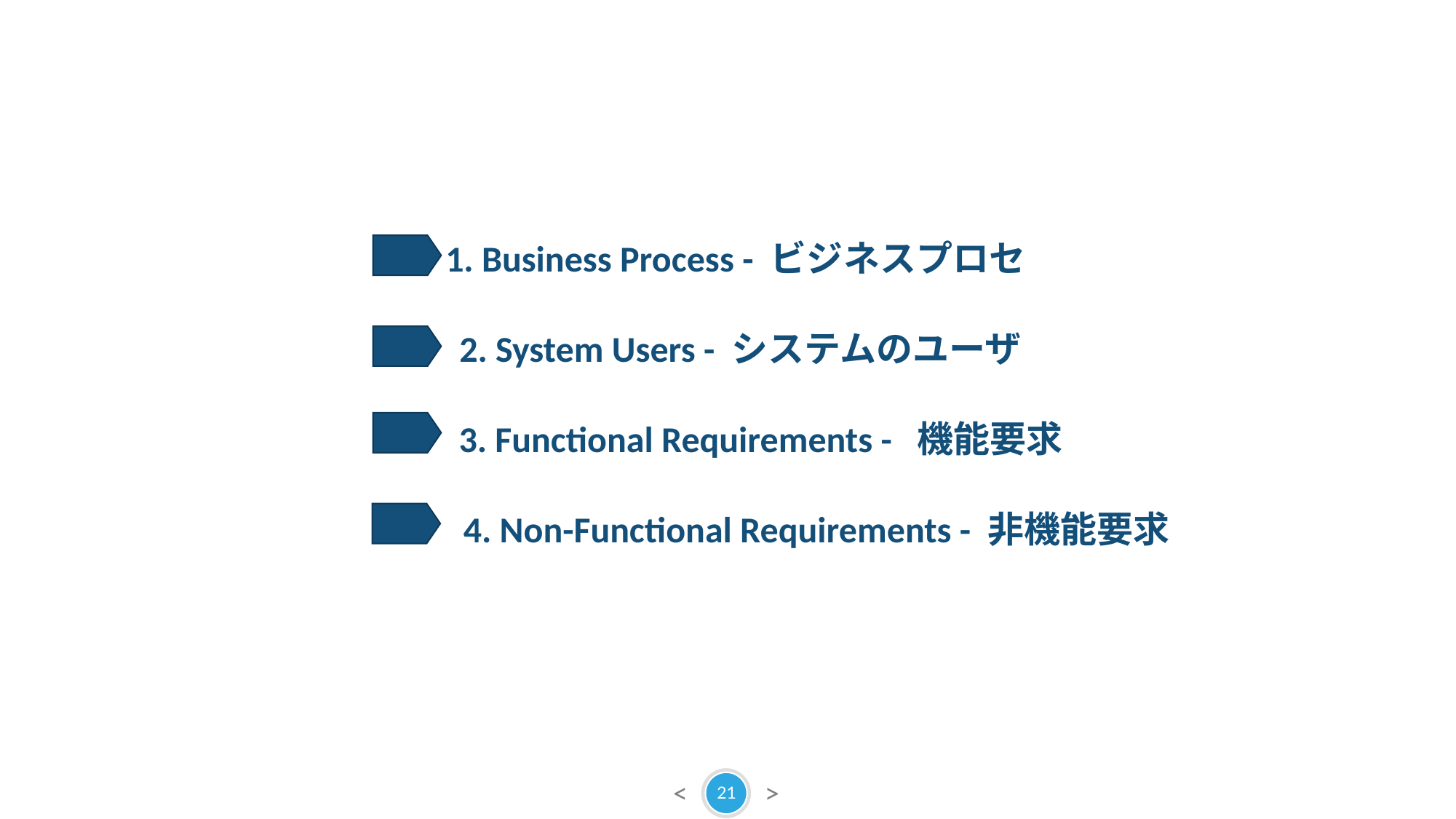

1. Business Process - ビジネスプロセ

2. System Users - システムのユーザ

3. Functional Requirements -  機能要求

4. Non-Functional Requirements - 非機能要求
21